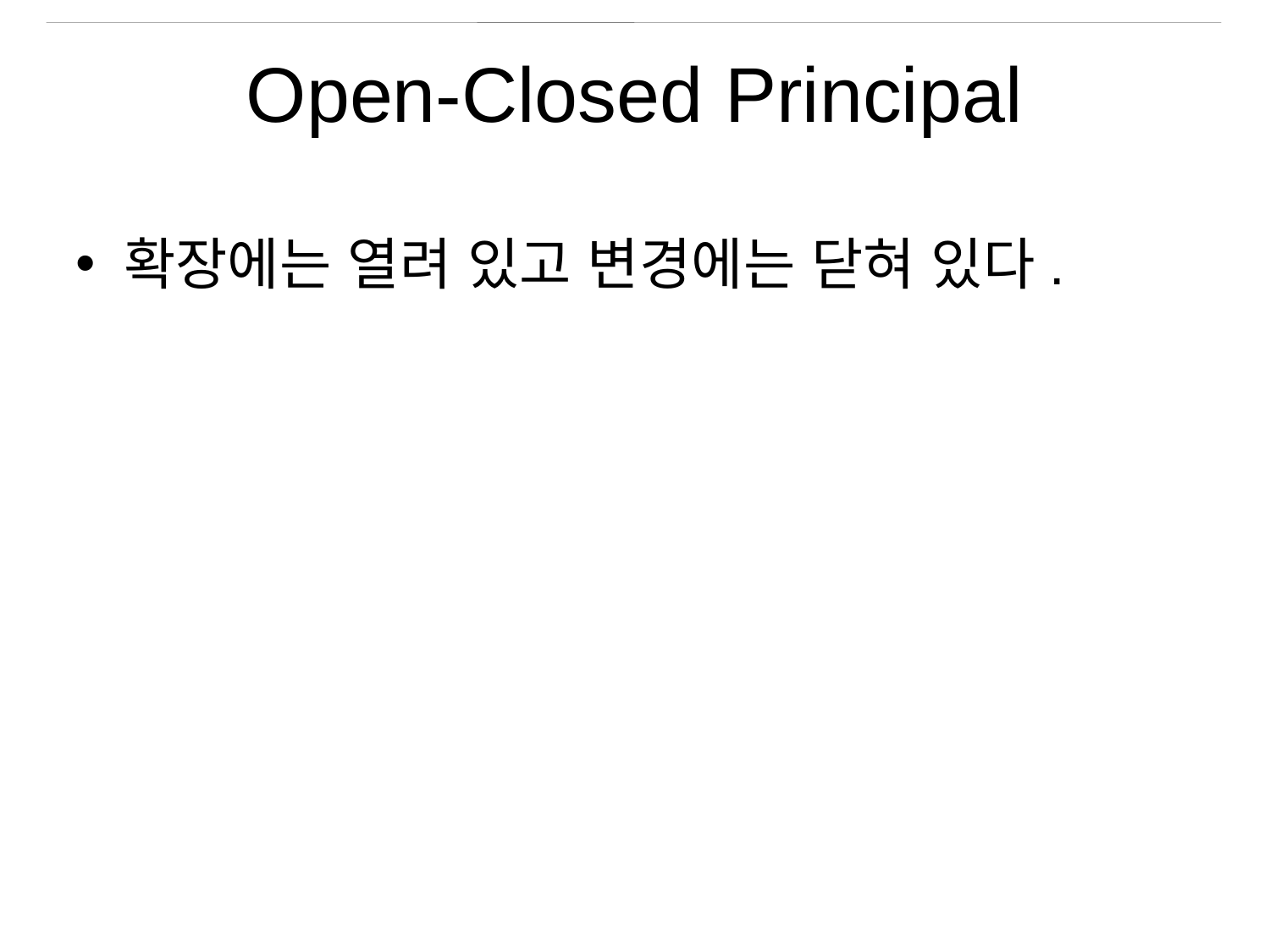

# Open-Closed Principal
확장에는 열려 있고 변경에는 닫혀 있다.